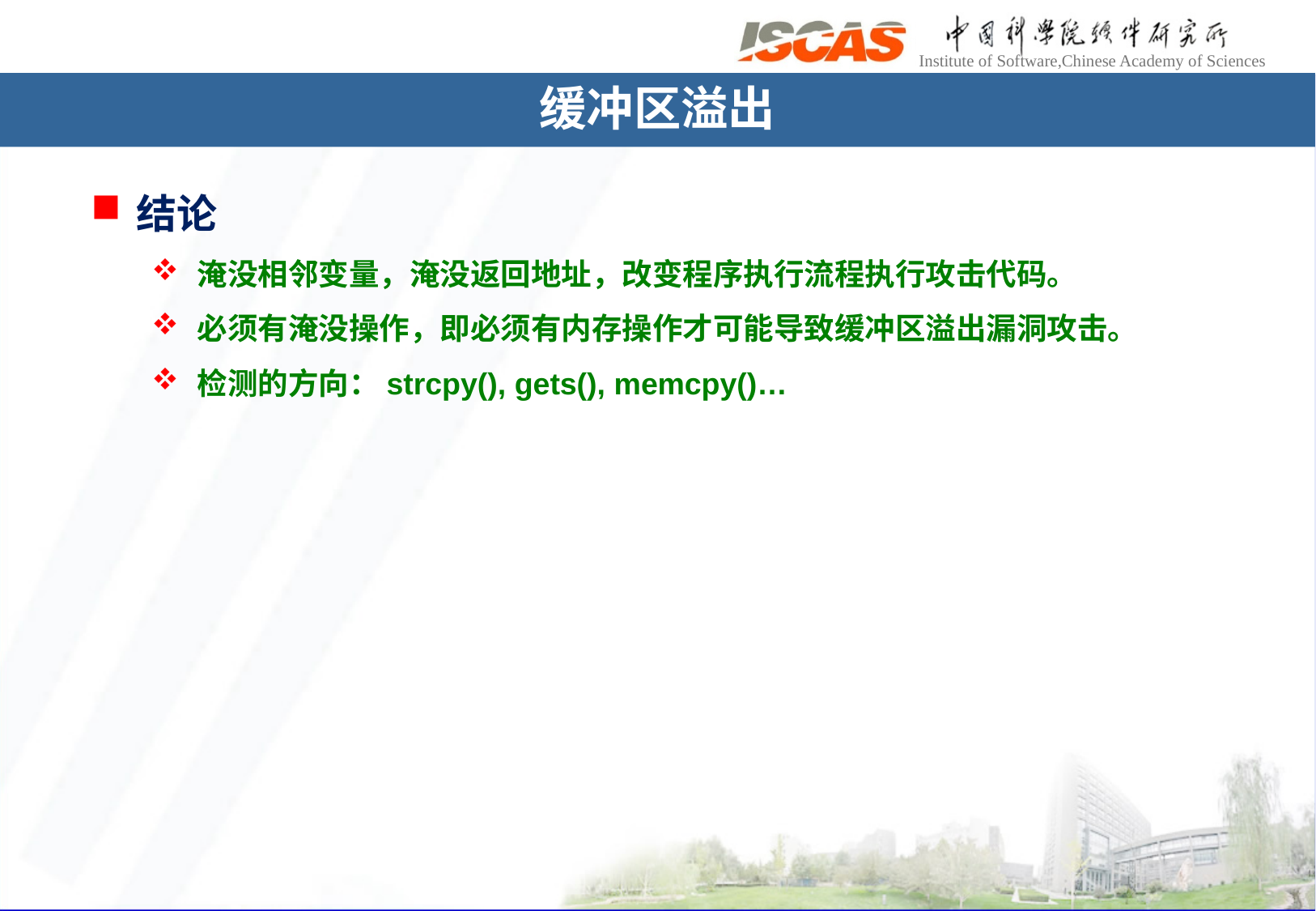

缓冲区溢出
结论
淹没相邻变量，淹没返回地址，改变程序执行流程执行攻击代码。
必须有淹没操作，即必须有内存操作才可能导致缓冲区溢出漏洞攻击。
检测的方向：strcpy(), gets(), memcpy()…